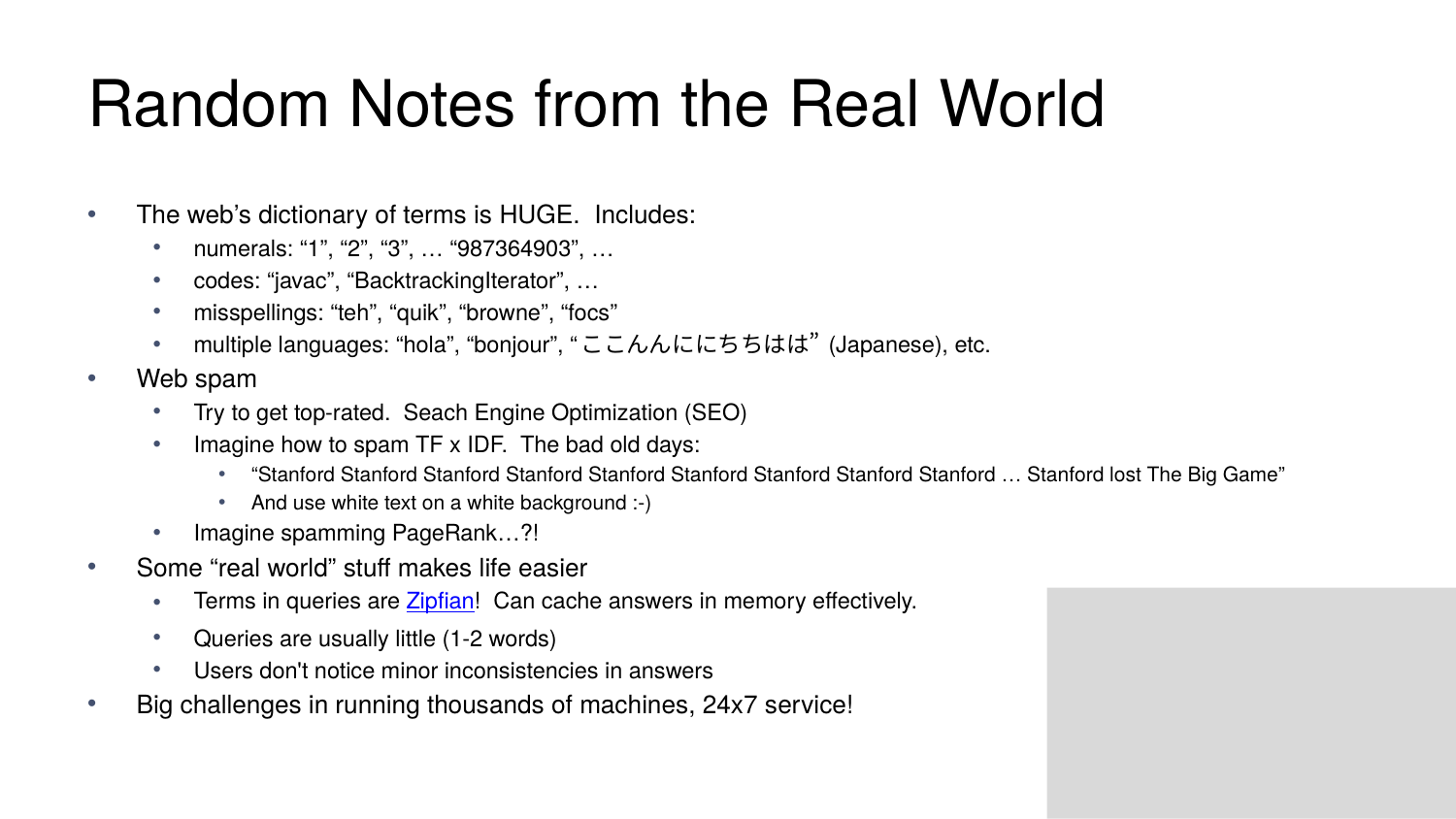

# Random Notes from the Real World
The web’s dictionary of terms is HUGE.  Includes:
numerals: “1”, “2”, “3”, … “987364903”, …
codes: “javac”, “BacktrackingIterator”, …
misspellings: “teh”, “quik”, “browne”, “focs”
multiple languages: “hola”, “bonjour”, “ここんんににちちはは” (Japanese), etc.
Web spam
Try to get top-rated.  Seach Engine Optimization (SEO)
Imagine how to spam TF x IDF.  The bad old days:
“Stanford Stanford Stanford Stanford Stanford Stanford Stanford Stanford Stanford … Stanford lost The Big Game”
And use white text on a white background :-)
Imagine spamming PageRank…?!
Some “real world” stuff makes life easier
Terms in queries are Zipfian!  Can cache answers in memory effectively.
Queries are usually little (1-2 words)
Users don't notice minor inconsistencies in answers
Big challenges in running thousands of machines, 24x7 service!